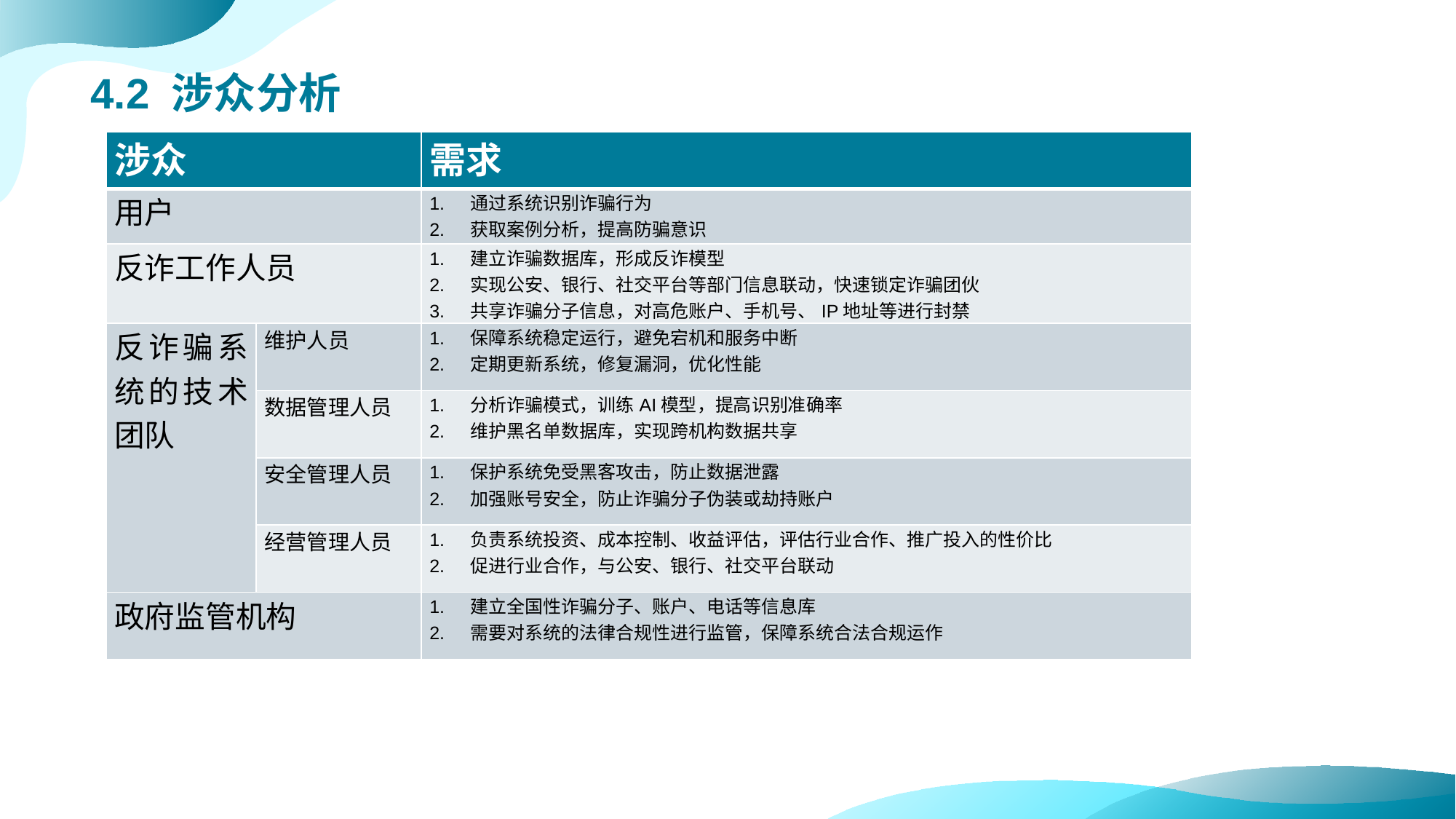

# 4.2 涉众分析
| 涉众 |  | 需求 |
| --- | --- | --- |
| 用户 |  | 通过系统识别诈骗行为 获取案例分析，提高防骗意识 |
| 反诈工作人员 |  | 建立诈骗数据库，形成反诈模型 实现公安、银行、社交平台等部门信息联动，快速锁定诈骗团伙 共享诈骗分子信息，对高危账户、手机号、IP地址等进行封禁 |
| 反诈骗系统的技术团队 | 维护人员 | 保障系统稳定运行，避免宕机和服务中断 定期更新系统，修复漏洞，优化性能 |
|  | 数据管理人员 | 分析诈骗模式，训练AI模型，提高识别准确率 维护黑名单数据库，实现跨机构数据共享 |
|  | 安全管理人员 | 保护系统免受黑客攻击，防止数据泄露 加强账号安全，防止诈骗分子伪装或劫持账户 |
|  | 经营管理人员 | 负责系统投资、成本控制、收益评估，评估行业合作、推广投入的性价比 促进行业合作，与公安、银行、社交平台联动 |
| 政府监管机构 |  | 建立全国性诈骗分子、账户、电话等信息库 需要对系统的法律合规性进行监管，保障系统合法合规运作 |